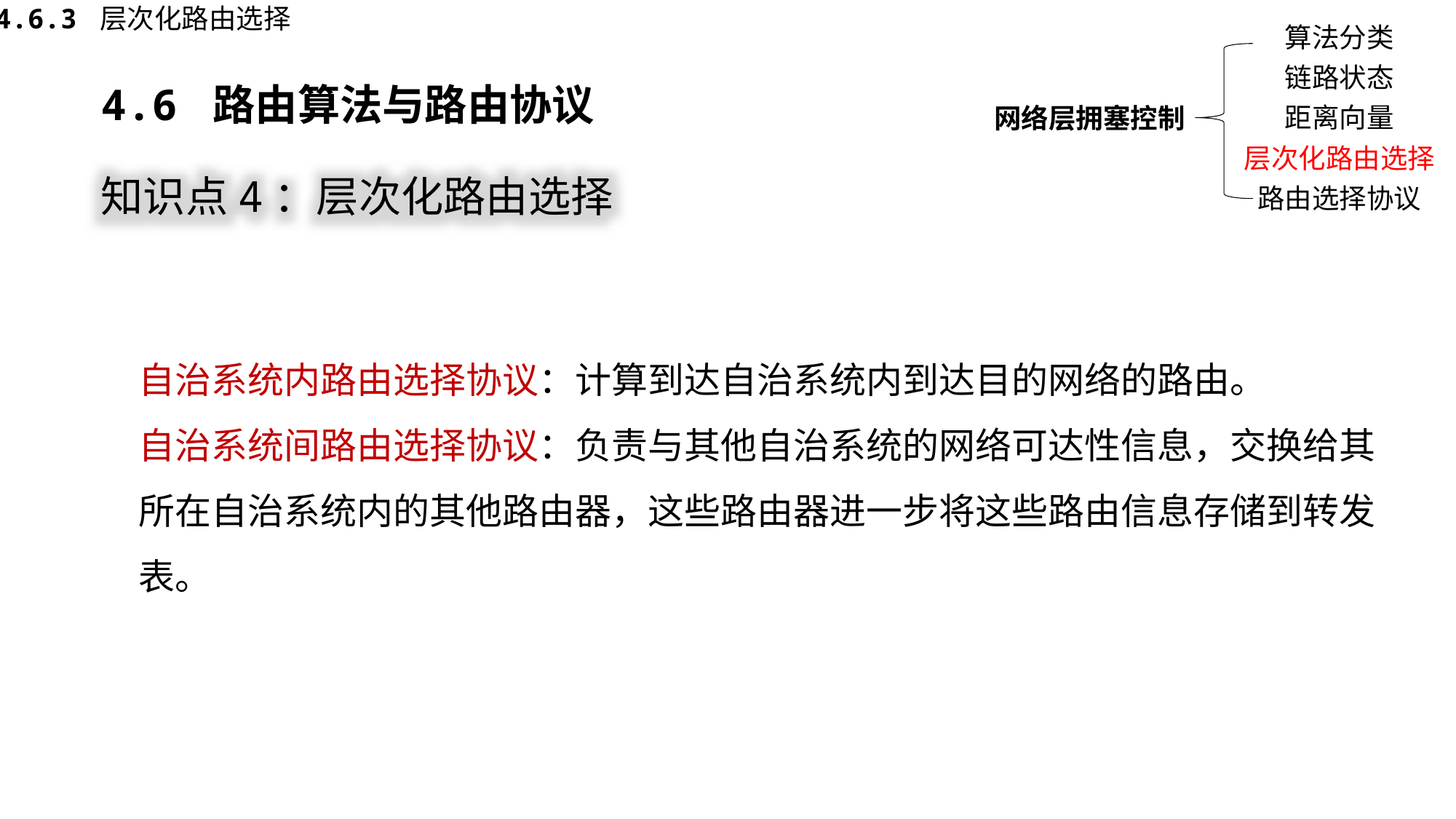

4.6.3 层次化路由选择
算法分类

链路状态
网络层拥塞控制
距离向量
层次化路由选择
路由选择协议
4.6 路由算法与路由协议
知识点4：层次化路由选择

自治系统内路由选择协议：计算到达自治系统内到达目的网络的路由。
自治系统间路由选择协议：负责与其他自治系统的网络可达性信息，交换给其所在自治系统内的其他路由器，这些路由器进一步将这些路由信息存储到转发表。